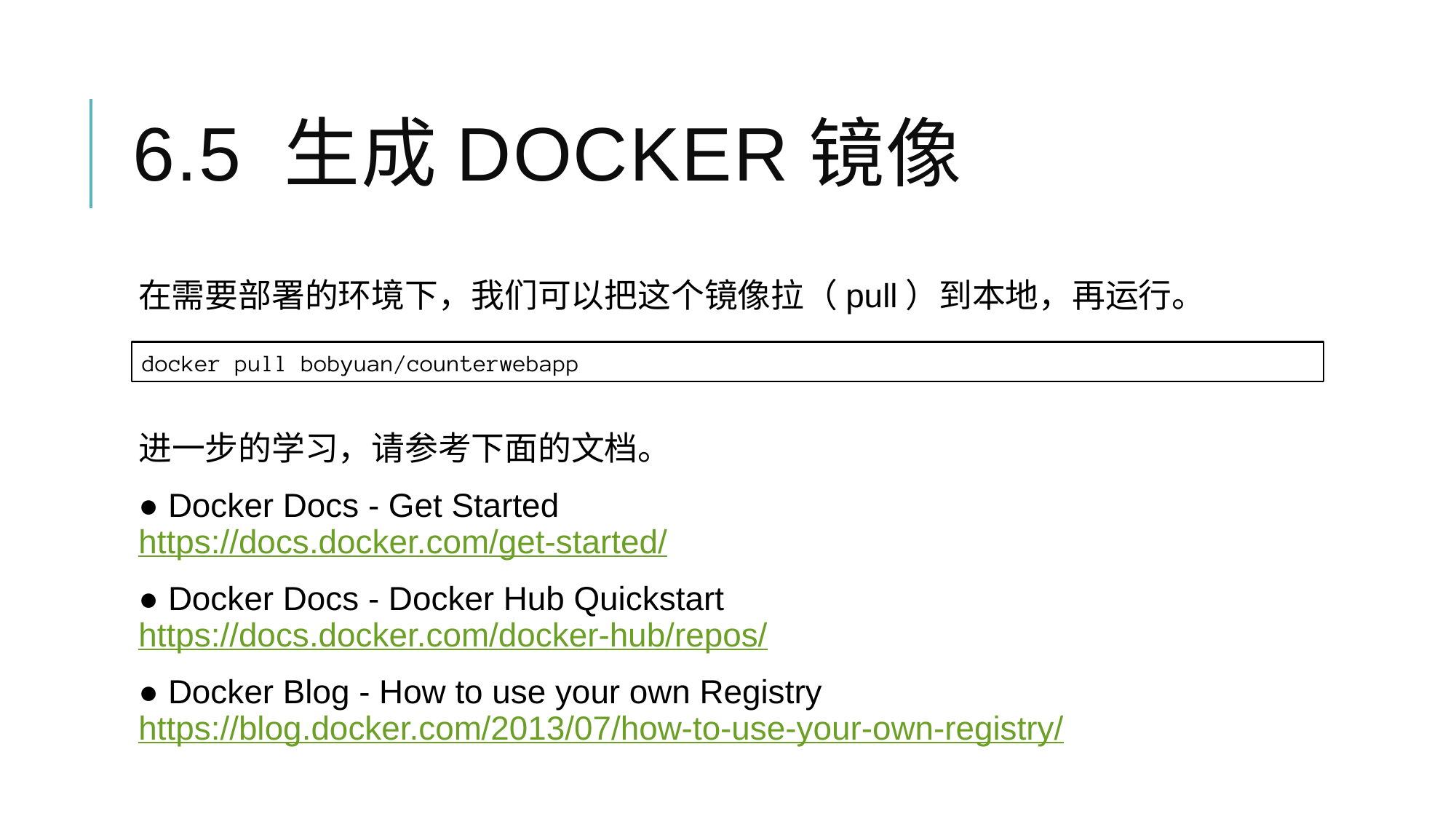

# 6.5 生成Docker镜像
在需要部署的环境下，我们可以把这个镜像拉（pull）到本地，再运行。
docker pull bobyuan/counterwebapp
进一步的学习，请参考下面的文档。
● Docker Docs - Get Started
https://docs.docker.com/get-started/
● Docker Docs - Docker Hub Quickstart
https://docs.docker.com/docker-hub/repos/
● Docker Blog - How to use your own Registry
https://blog.docker.com/2013/07/how-to-use-your-own-registry/